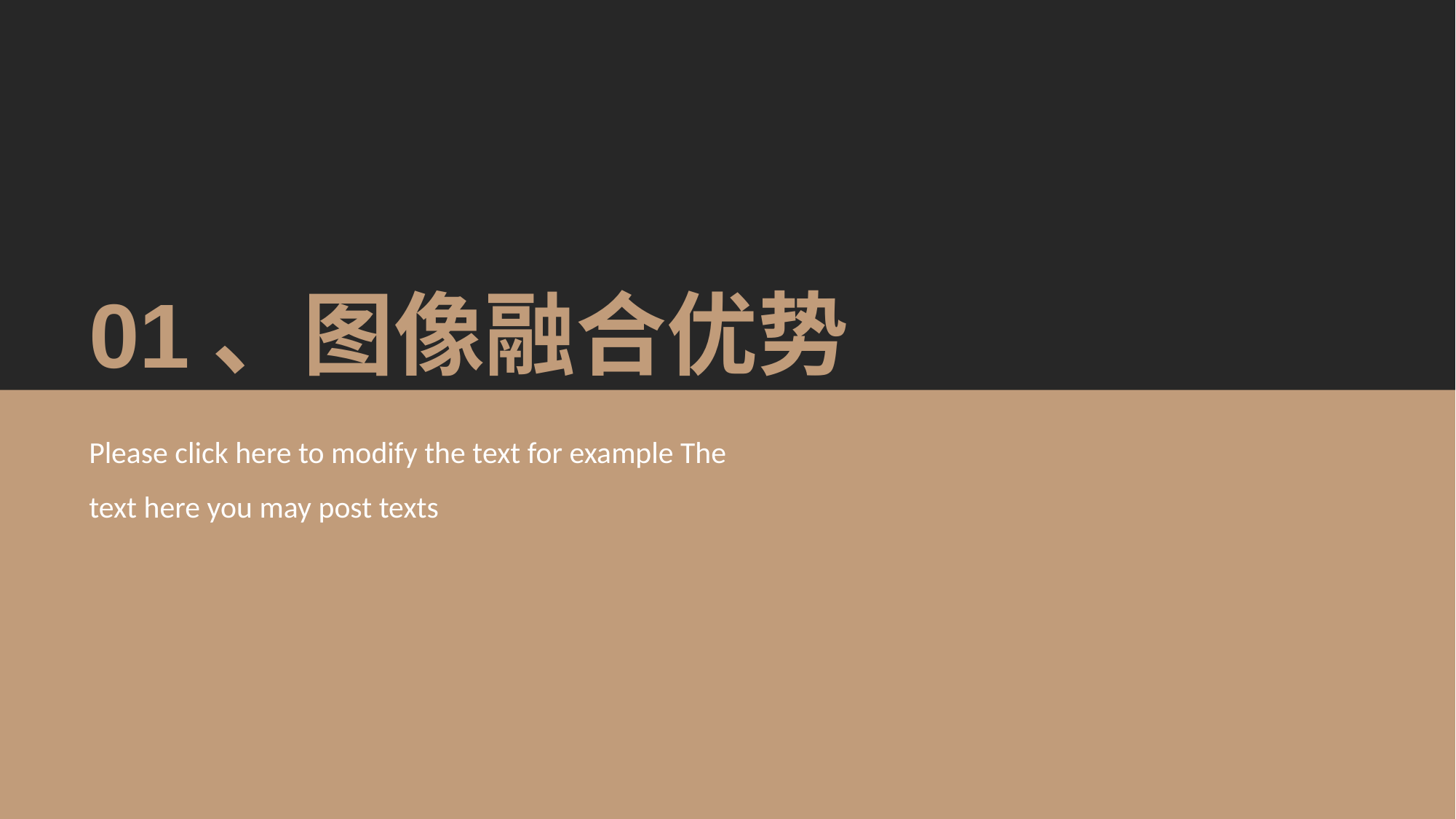

01、图像融合优势

Please click here to modify the text for example The text here you may post texts